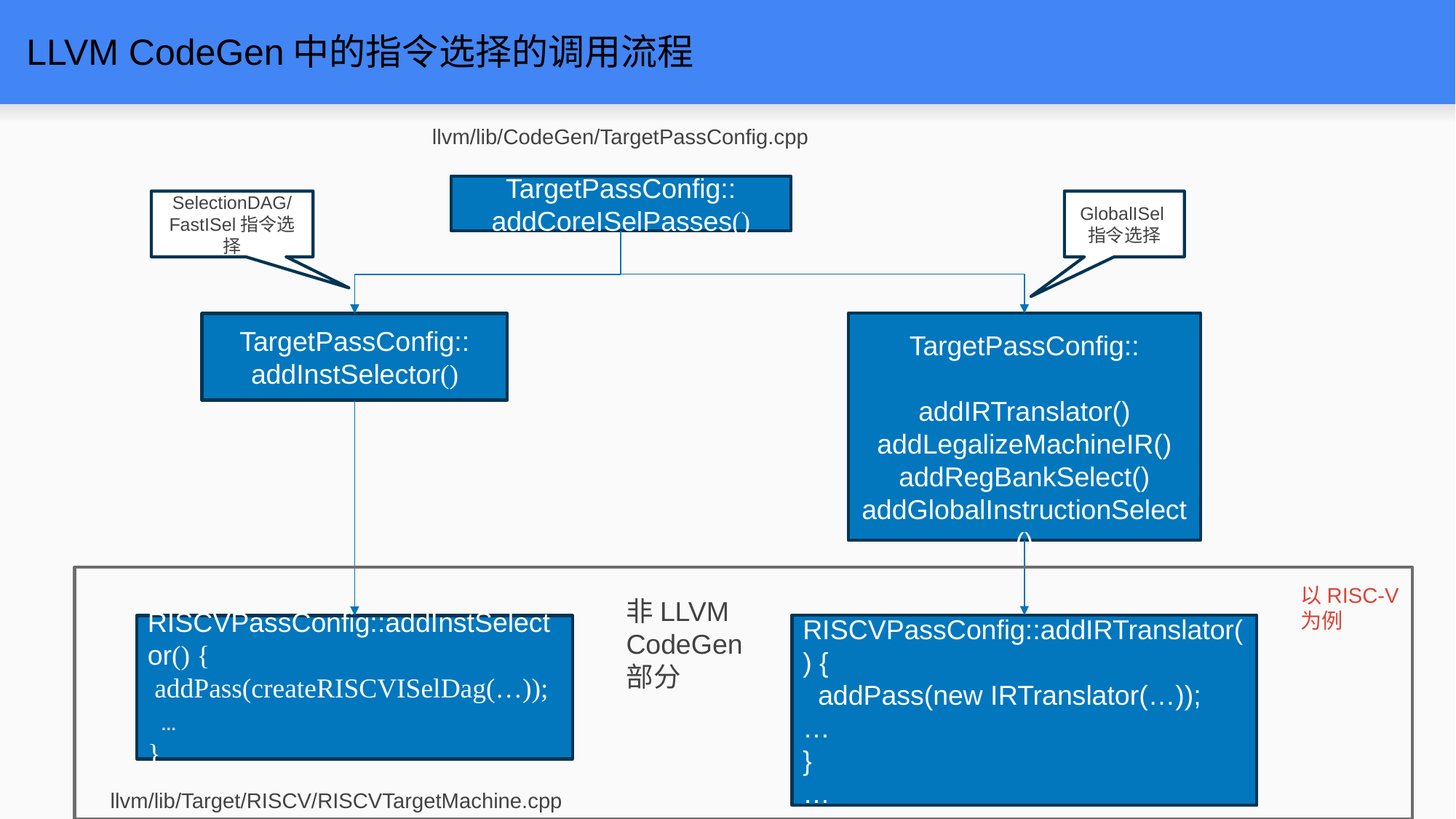

# LLVM CodeGen中的指令选择的调用流程
llvm/lib/CodeGen/TargetPassConfig.cpp
TargetPassConfig::
addCoreISelPasses()
SelectionDAG/
FastISel指令选择
GlobalISel指令选择

TargetPassConfig::

addIRTranslator()
addLegalizeMachineIR()
addRegBankSelect()
addGlobalInstructionSelect()
TargetPassConfig::
addInstSelector()

以RISC-V为例
非LLVM CodeGen部分
RISCVPassConfig::addIRTranslator() {
  addPass(new IRTranslator(…));
…
}
…
RISCVPassConfig::addInstSelector() {
 addPass(createRISCVISelDag(…));
 …
}
llvm/lib/Target/RISCV/RISCVTargetMachine.cpp